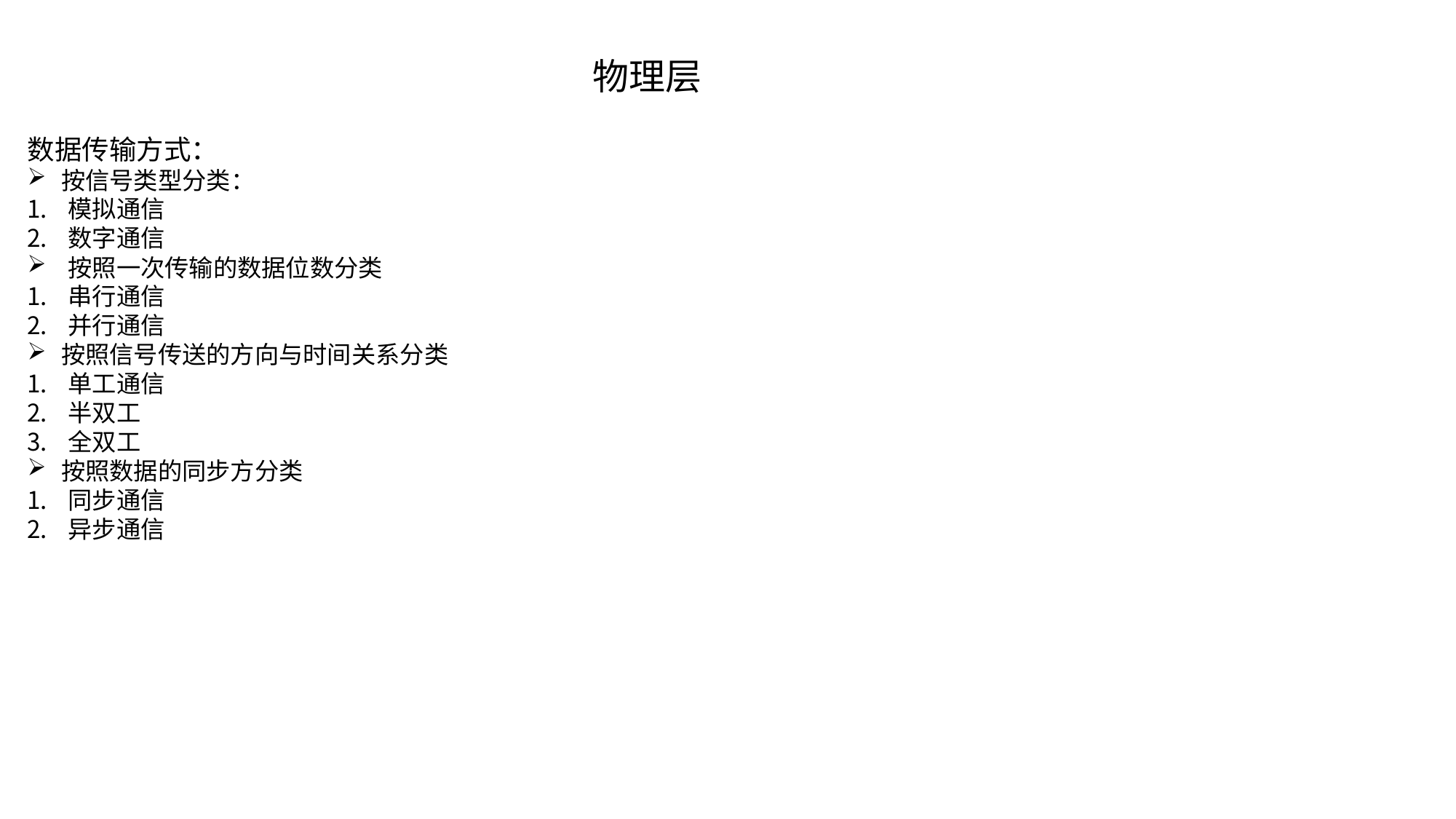

物理层
数据传输方式：
按信号类型分类：
模拟通信
数字通信
按照一次传输的数据位数分类
串行通信
并行通信
按照信号传送的方向与时间关系分类
单工通信
半双工
全双工
按照数据的同步方分类
同步通信
异步通信